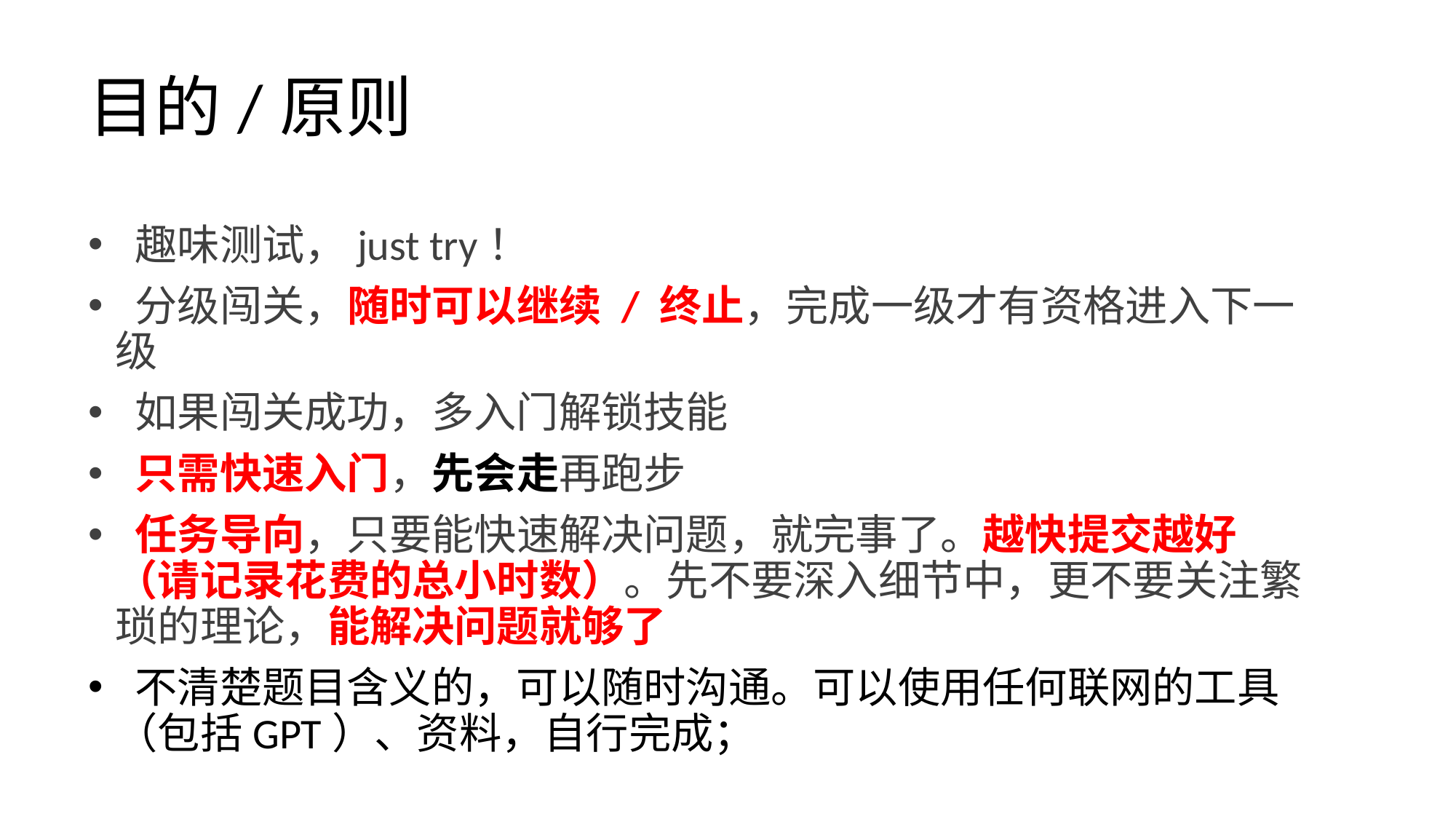

# 目的/原则
 趣味测试，just try！
 分级闯关，随时可以继续 / 终止，完成一级才有资格进入下一级
 如果闯关成功，多入门解锁技能
 只需快速入门，先会走再跑步
 任务导向，只要能快速解决问题，就完事了。越快提交越好（请记录花费的总小时数）。先不要深入细节中，更不要关注繁琐的理论，能解决问题就够了
 不清楚题目含义的，可以随时沟通。可以使用任何联网的工具（包括GPT）、资料，自行完成；